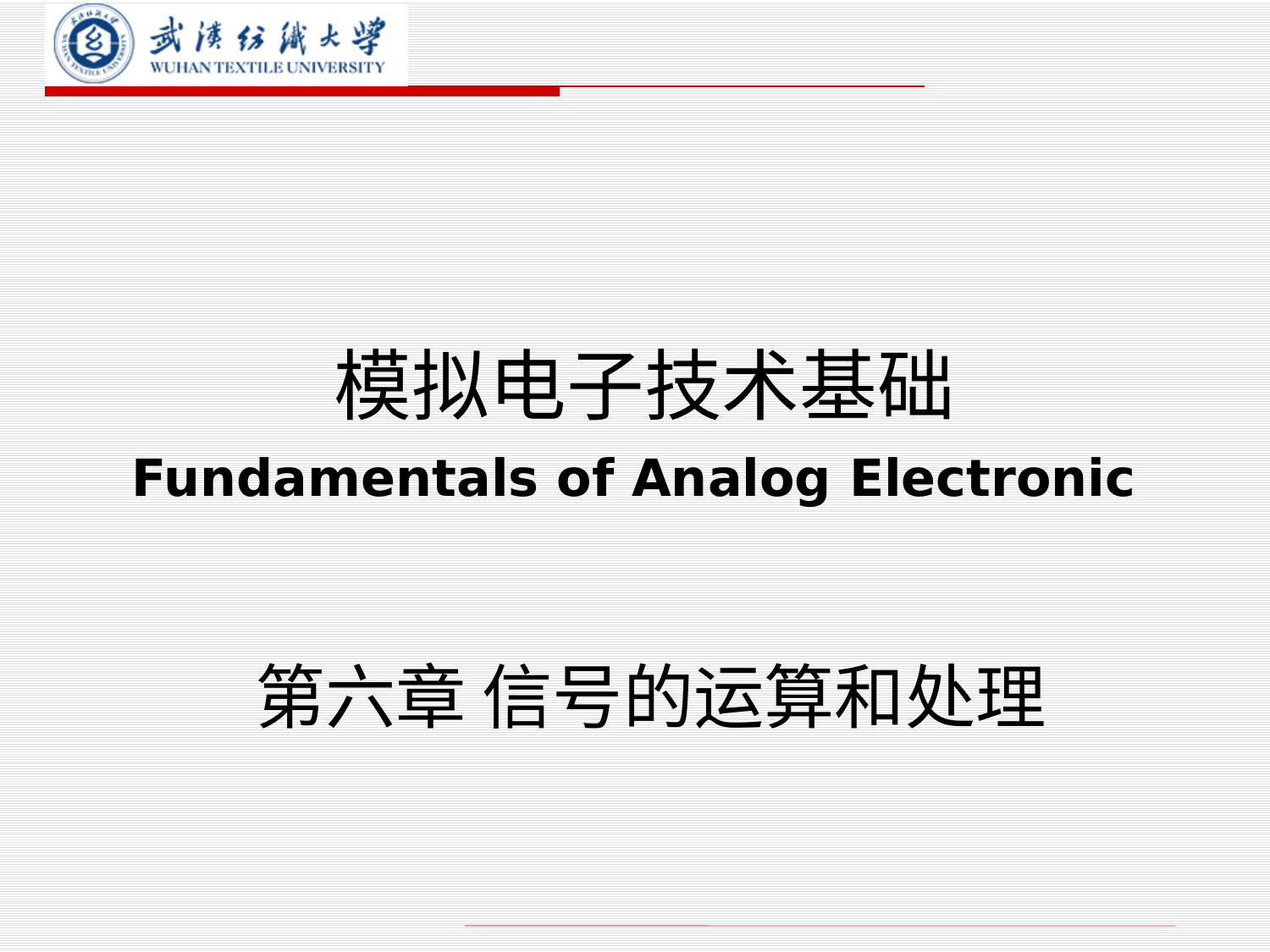

# 模拟电子技术基础 Fundamentals of Analog Electronic
第六章 信号的运算和处理